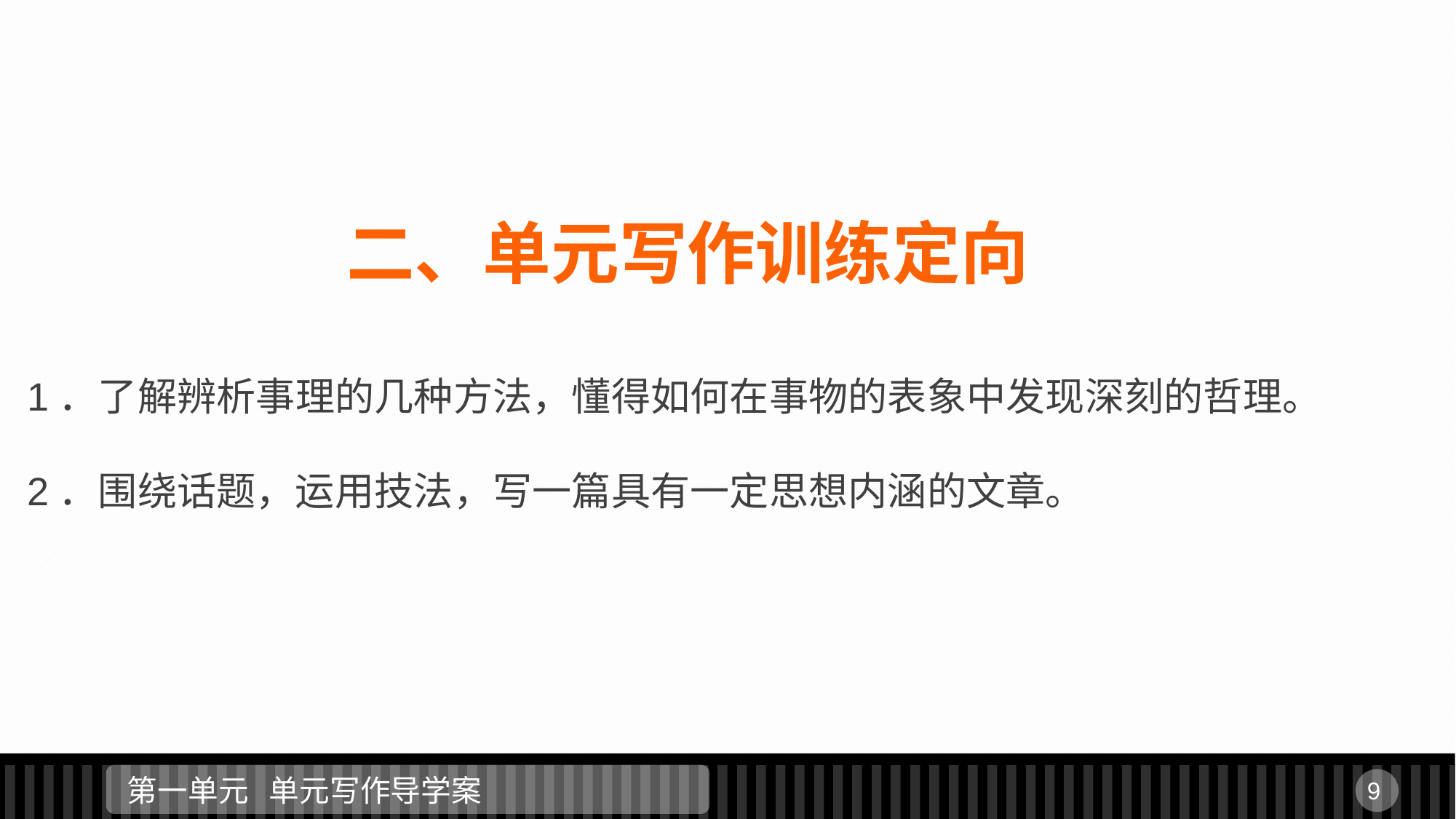

二、单元写作训练定向
1．了解辨析事理的几种方法，懂得如何在事物的表象中发现深刻的哲理。
2．围绕话题，运用技法，写一篇具有一定思想内涵的文章。